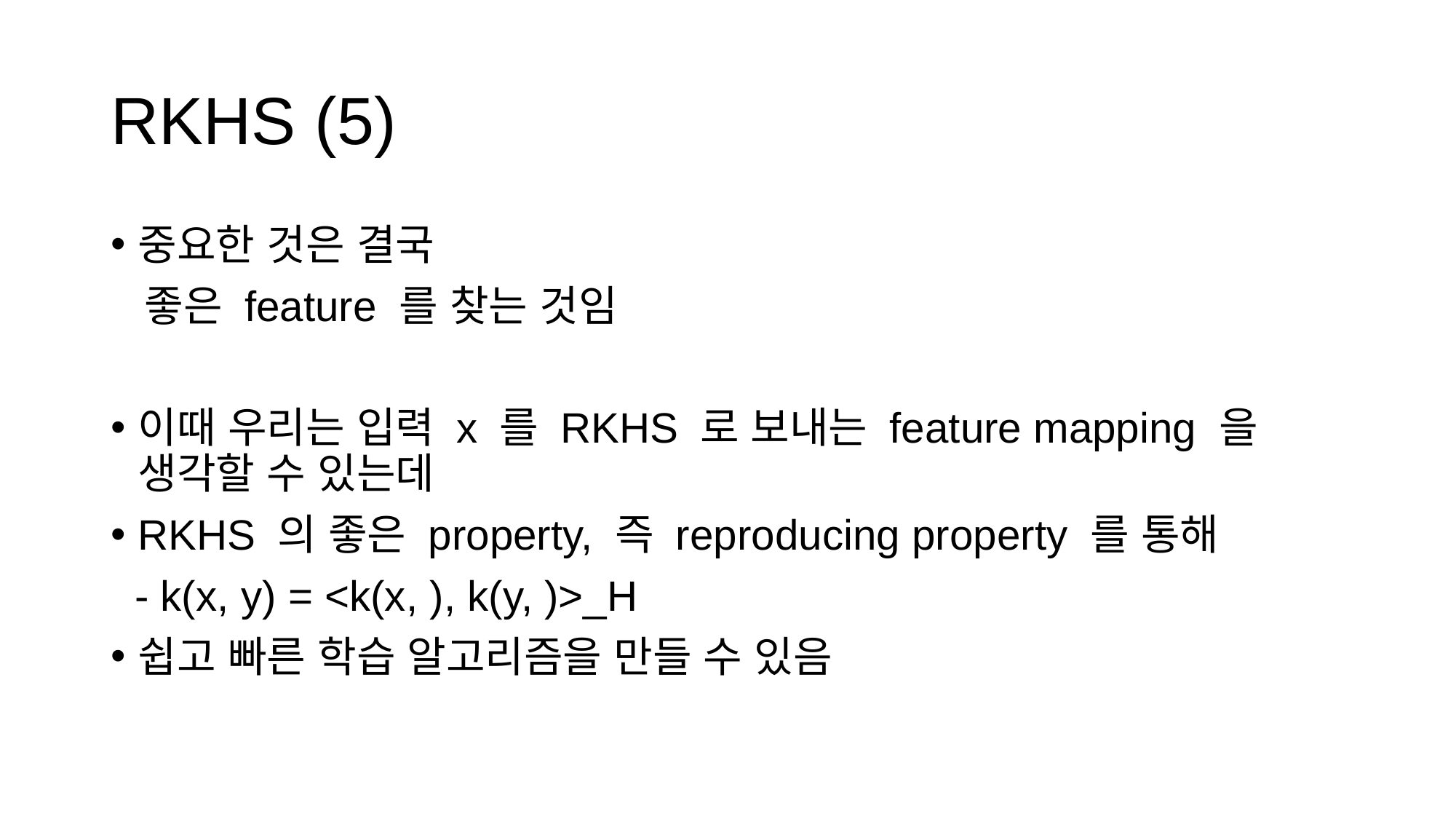

# RKHS (5)
중요한 것은 결국
  좋은 feature 를 찾는 것임

이때 우리는 입력 x 를 RKHS 로 보내는 feature mapping 을 생각할 수 있는데
RKHS 의 좋은 property, 즉 reproducing property 를 통해
  - k(x, y) = <k(x, ), k(y, )>_H
쉽고 빠른 학습 알고리즘을 만들 수 있음